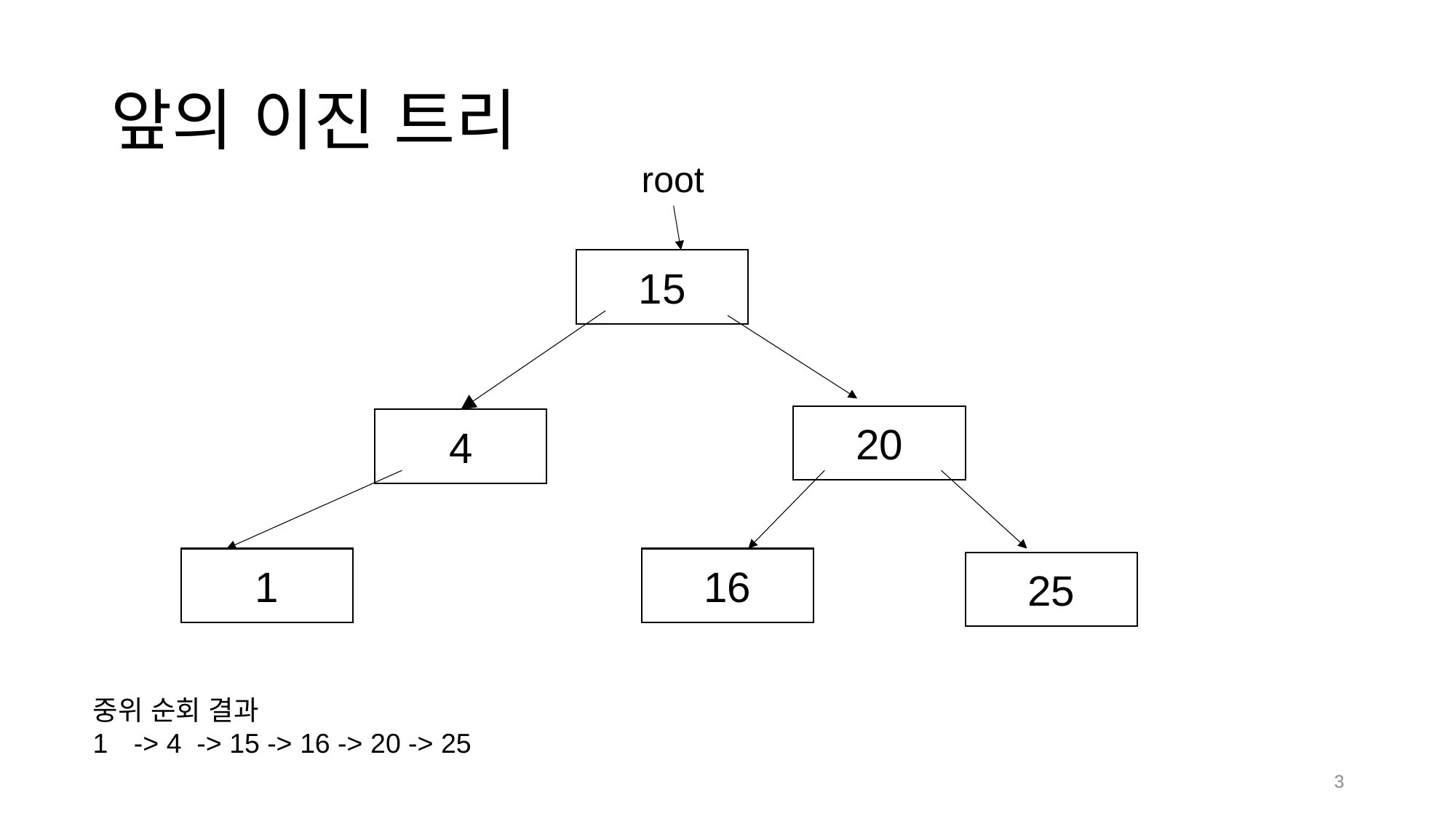

# 앞의 이진 트리
root
15
20
4
16
1
25
중위 순회 결과
-> 4  -> 15 -> 16 -> 20 -> 25
3